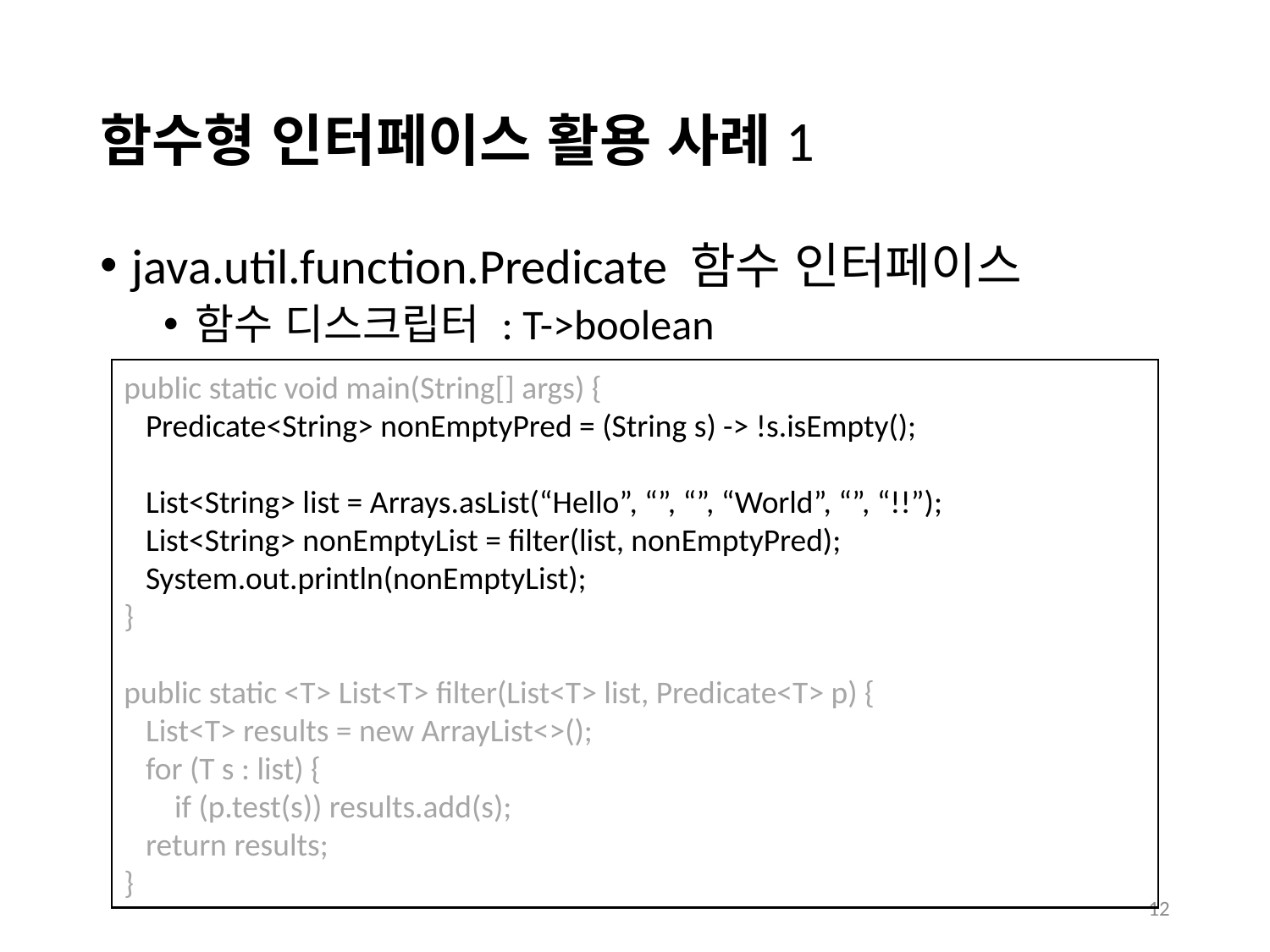

# 함수형 인터페이스 활용 사례1
java.util.function.Predicate 함수 인터페이스
함수 디스크립터 : T->boolean
public static void main(String[] args) {
   Predicate<String> nonEmptyPred = (String s) -> !s.isEmpty();

   List<String> list = Arrays.asList(“Hello”, “”, “”, “World”, “”, “!!”);
   List<String> nonEmptyList = filter(list, nonEmptyPred);
   System.out.println(nonEmptyList);
}

public static <T> List<T> filter(List<T> list, Predicate<T> p) {
   List<T> results = new ArrayList<>();
   for (T s : list) {
       if (p.test(s)) results.add(s);
   return results;
}
12